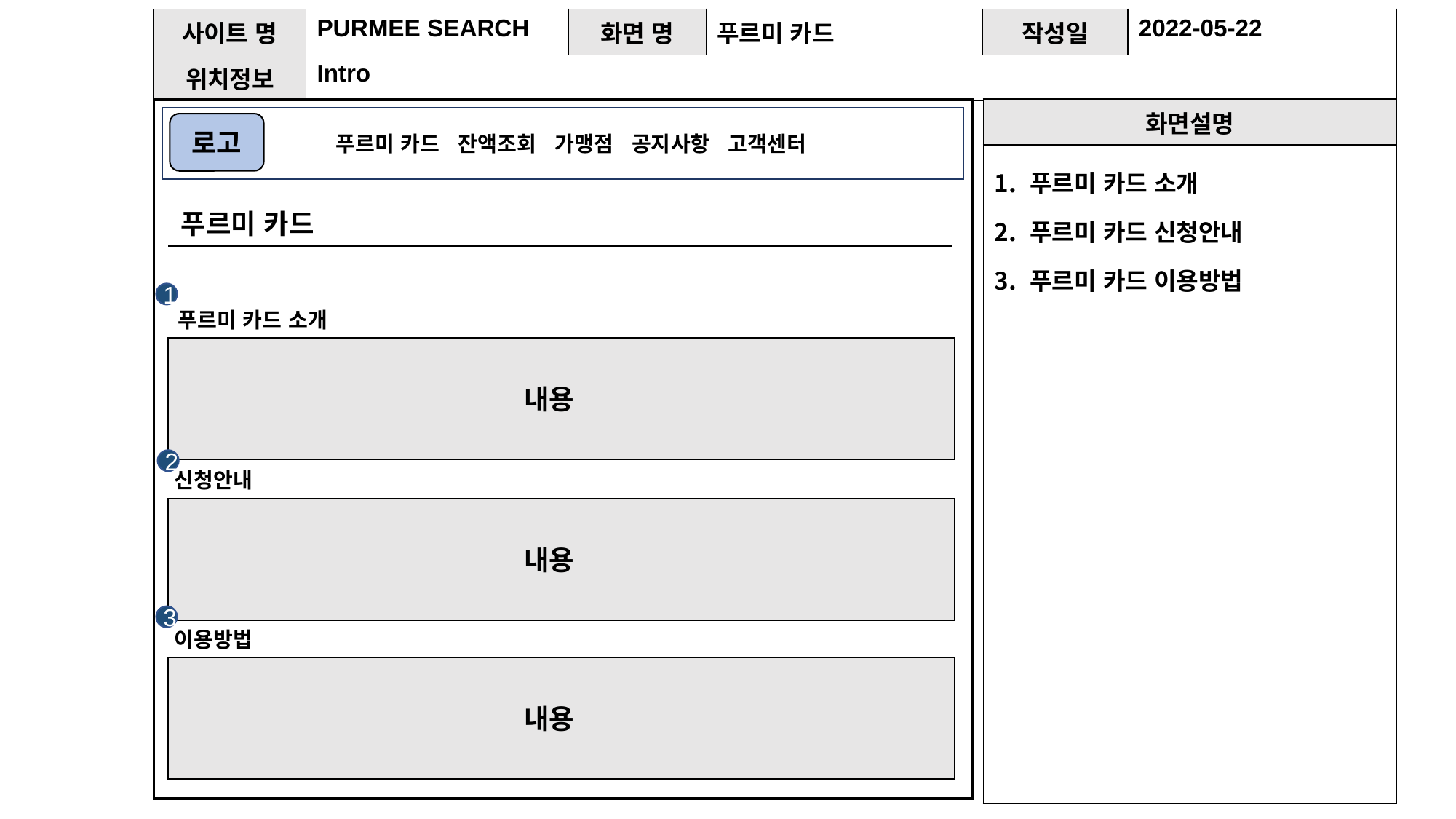

| 사이트 명 | PURMEE SEARCH | 화면 명 | 푸르미 카드 | 작성일 | 2022-05-22 |
| --- | --- | --- | --- | --- | --- |
| 위치정보 | Intro |  |  |  |  |
| 화면설명 |
| --- |
| 푸르미 카드 소개 푸르미 카드 신청안내 푸르미 카드 이용방법 |

           푸르미 카드   잔액조회   가맹점   공지사항   고객센터
로고
푸르미 카드
1
푸르미 카드 소개

내용
2
신청안내

내용
3
이용방법

내용